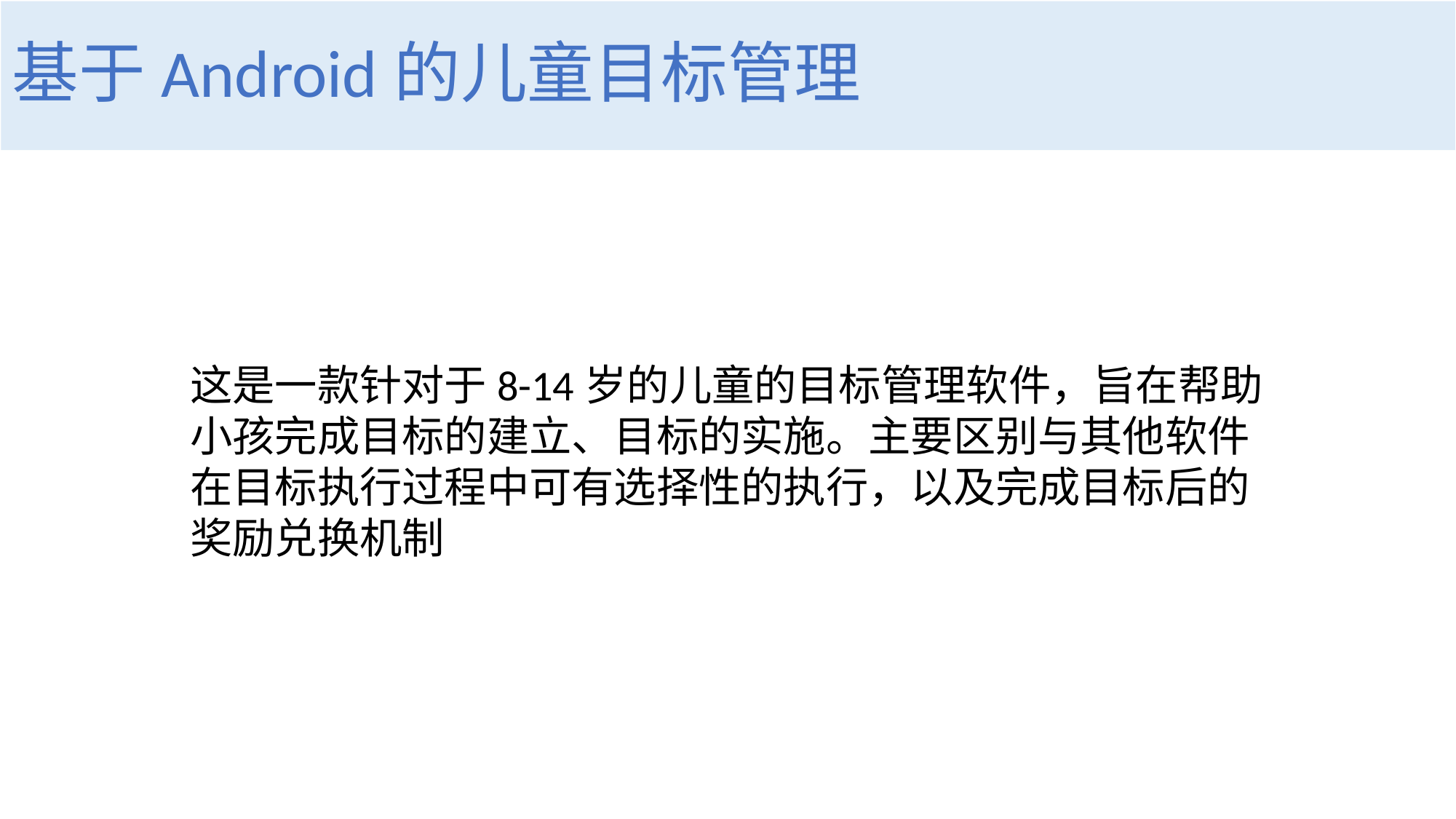

# 基于Android的儿童目标管理
这是一款针对于8-14岁的儿童的目标管理软件，旨在帮助小孩完成目标的建立、目标的实施。主要区别与其他软件在目标执行过程中可有选择性的执行，以及完成目标后的奖励兑换机制